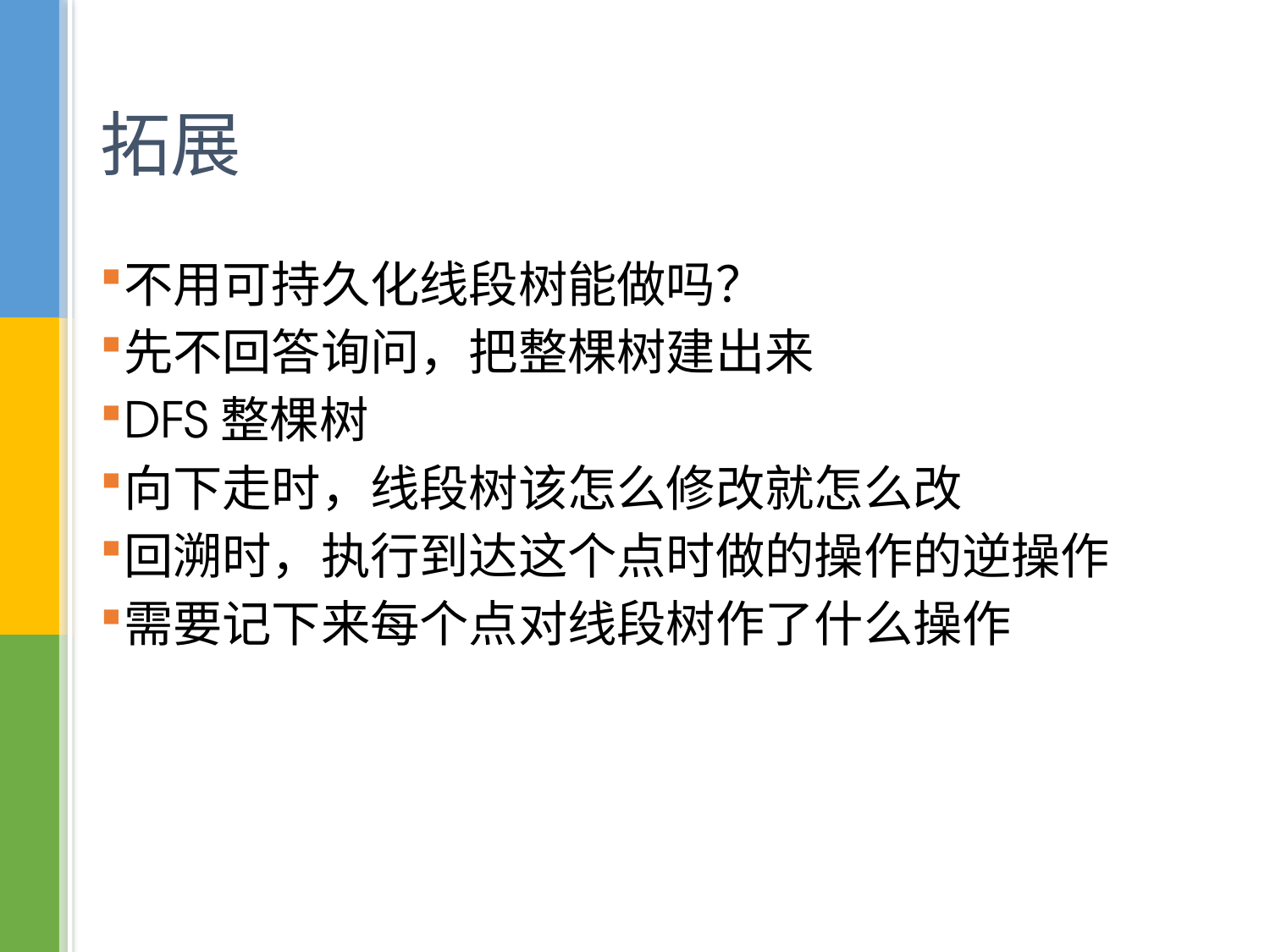

# 拓展
不用可持久化线段树能做吗？
先不回答询问，把整棵树建出来
DFS整棵树
向下走时，线段树该怎么修改就怎么改
回溯时，执行到达这个点时做的操作的逆操作
需要记下来每个点对线段树作了什么操作